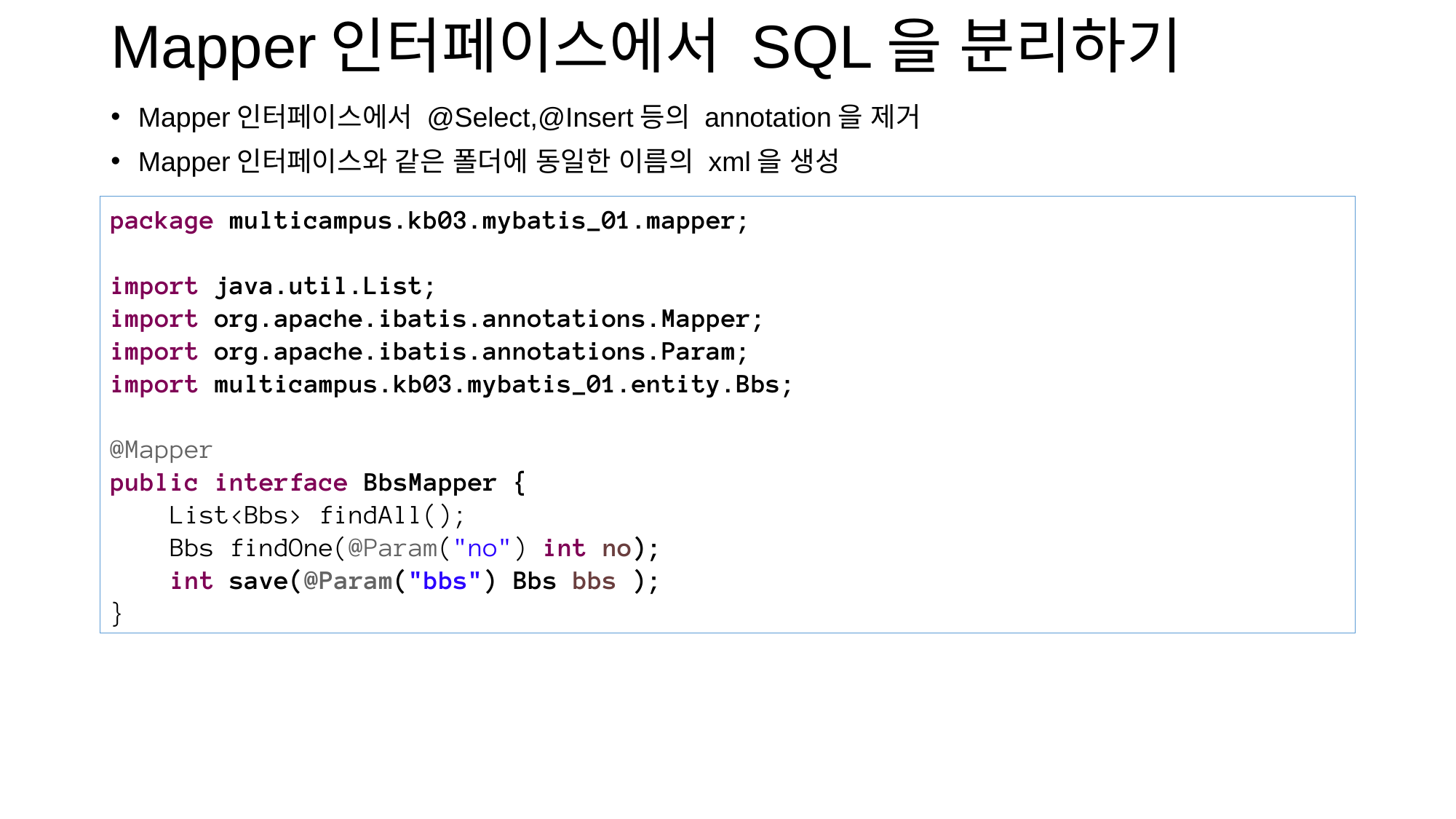

# Mapper인터페이스에서 SQL을 분리하기
Mapper인터페이스에서 @Select,@Insert등의 annotation을 제거
Mapper인터페이스와 같은 폴더에 동일한 이름의 xml을 생성
package multicampus.kb03.mybatis_01.mapper;

import java.util.List;
import org.apache.ibatis.annotations.Mapper;
import org.apache.ibatis.annotations.Param;
import multicampus.kb03.mybatis_01.entity.Bbs;

@Mapper
public interface BbsMapper {
    List<Bbs> findAll();
    Bbs findOne(@Param("no") int no);
    int save(@Param("bbs") Bbs bbs );
}